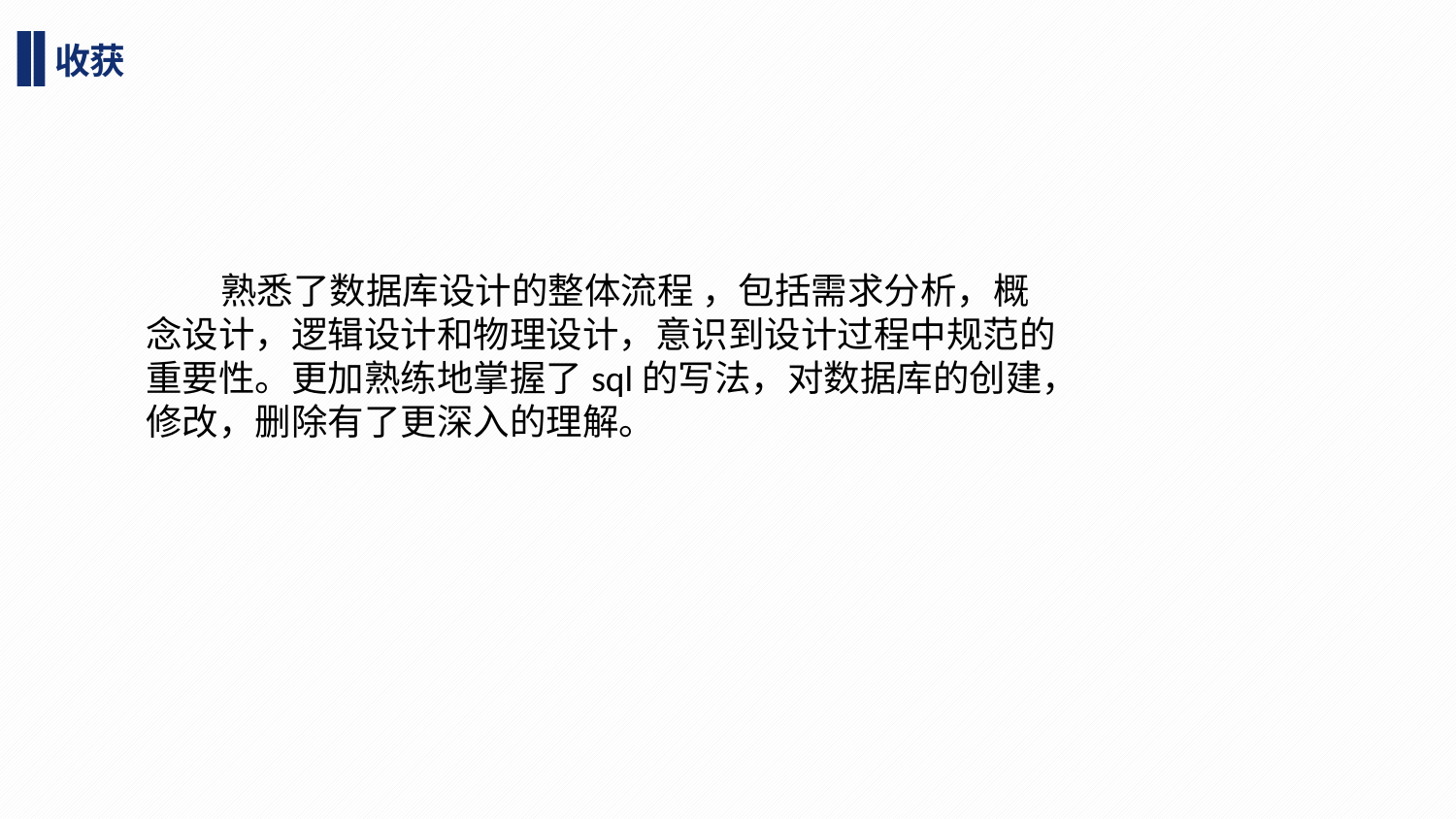

收获
        熟悉了数据库设计的整体流程 ，包括需求分析，概念设计，逻辑设计和物理设计，意识到设计过程中规范的重要性。更加熟练地掌握了sql的写法，对数据库的创建，修改，删除有了更深入的理解。